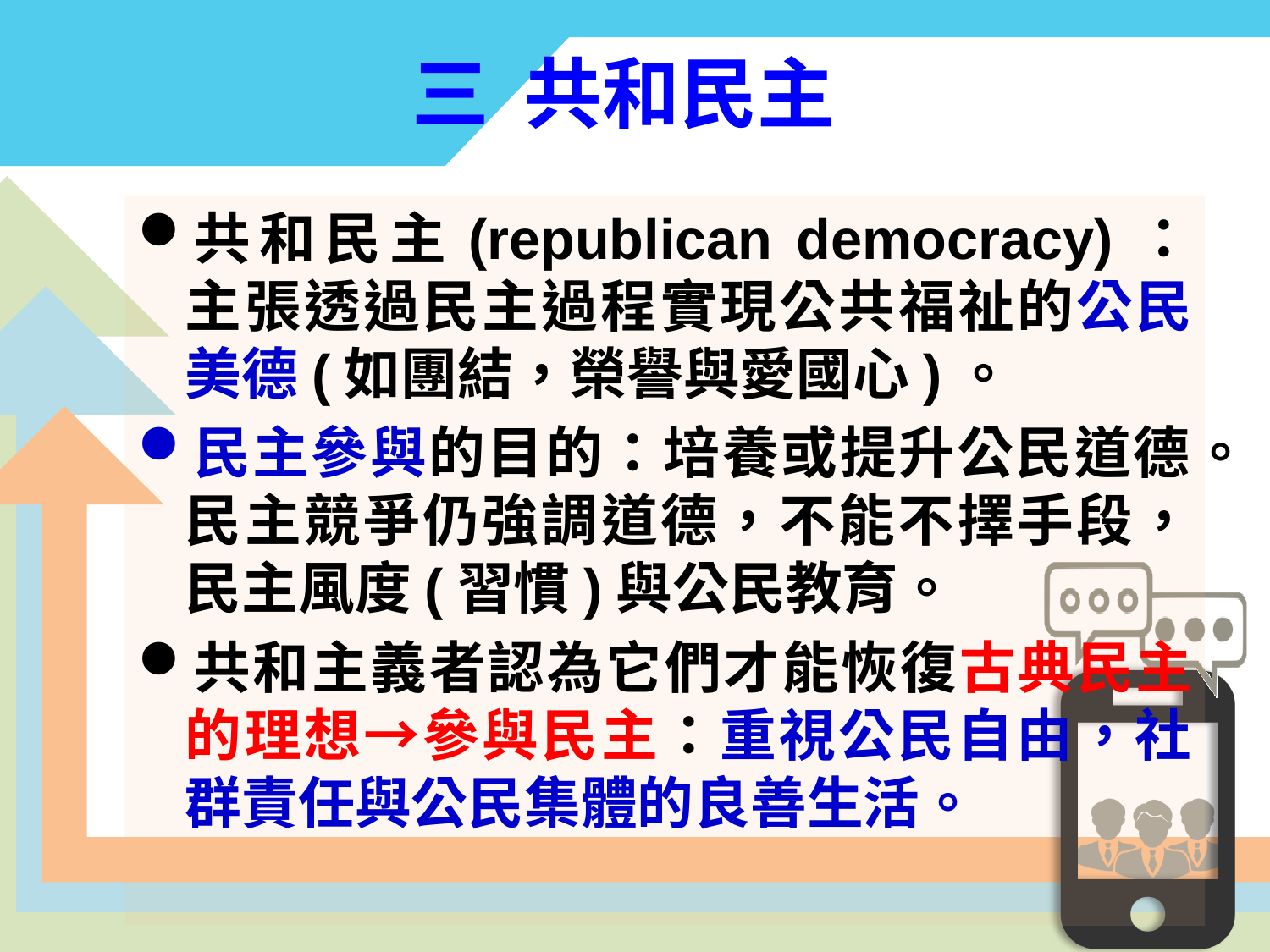

三  共和民主
共和民主(republican democracy)：主張透過民主過程實現公共福祉的公民美德(如團結，榮譽與愛國心)。
民主參與的目的：培養或提升公民道德。民主競爭仍強調道德，不能不擇手段，民主風度(習慣)與公民教育。
共和主義者認為它們才能恢復古典民主的理想→參與民主：重視公民自由，社群責任與公民集體的良善生活。